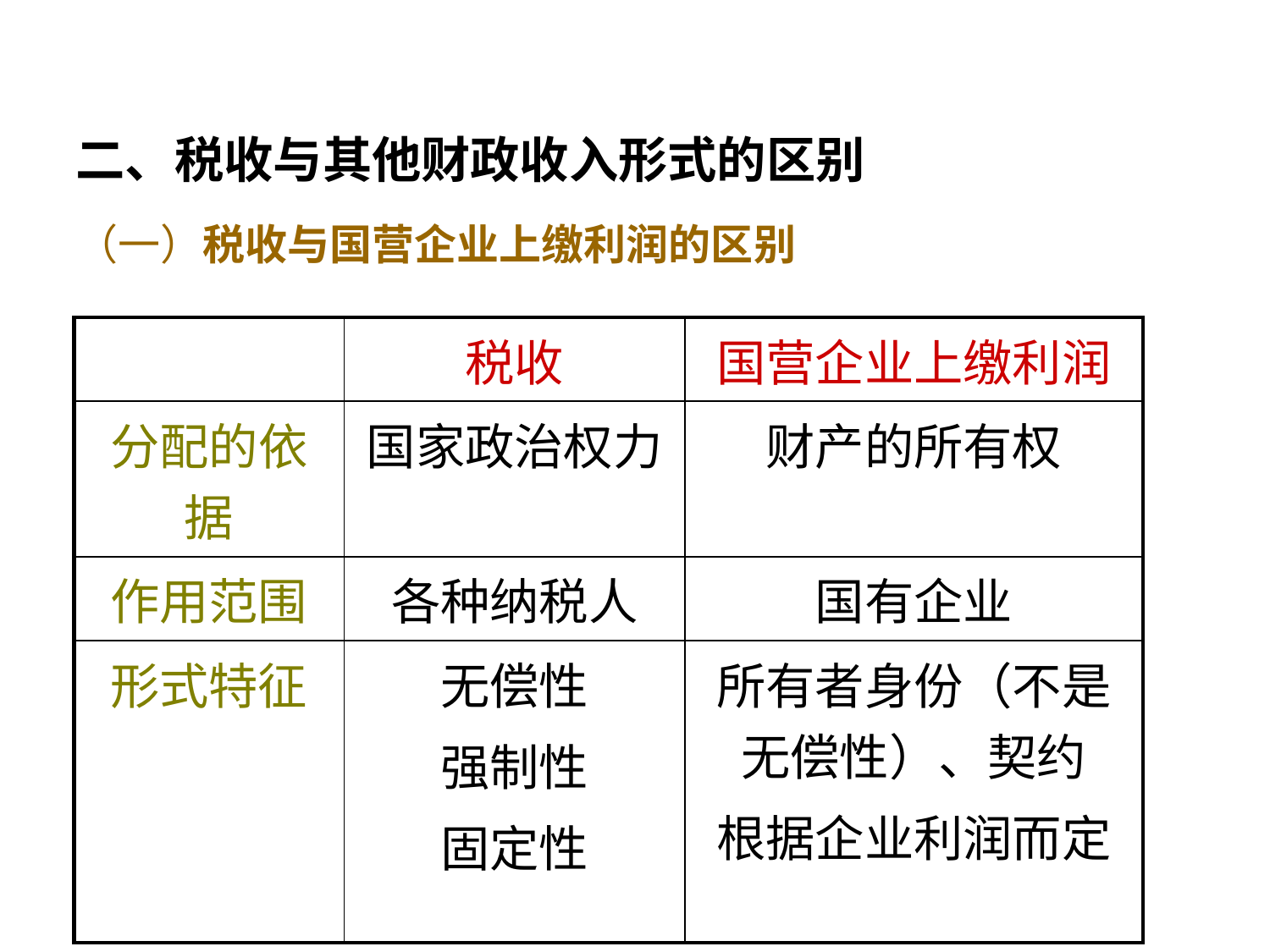

# 二、税收与其他财政收入形式的区别
（一）税收与国营企业上缴利润的区别

|  | 税收 | 国营企业上缴利润 |
| --- | --- | --- |
| 分配的依据 | 国家政治权力 | 财产的所有权 |
| 作用范围 | 各种纳税人 | 国有企业 |
| 形式特征 | 无偿性 强制性 固定性 | 所有者身份（不是无偿性）、契约 根据企业利润而定 |